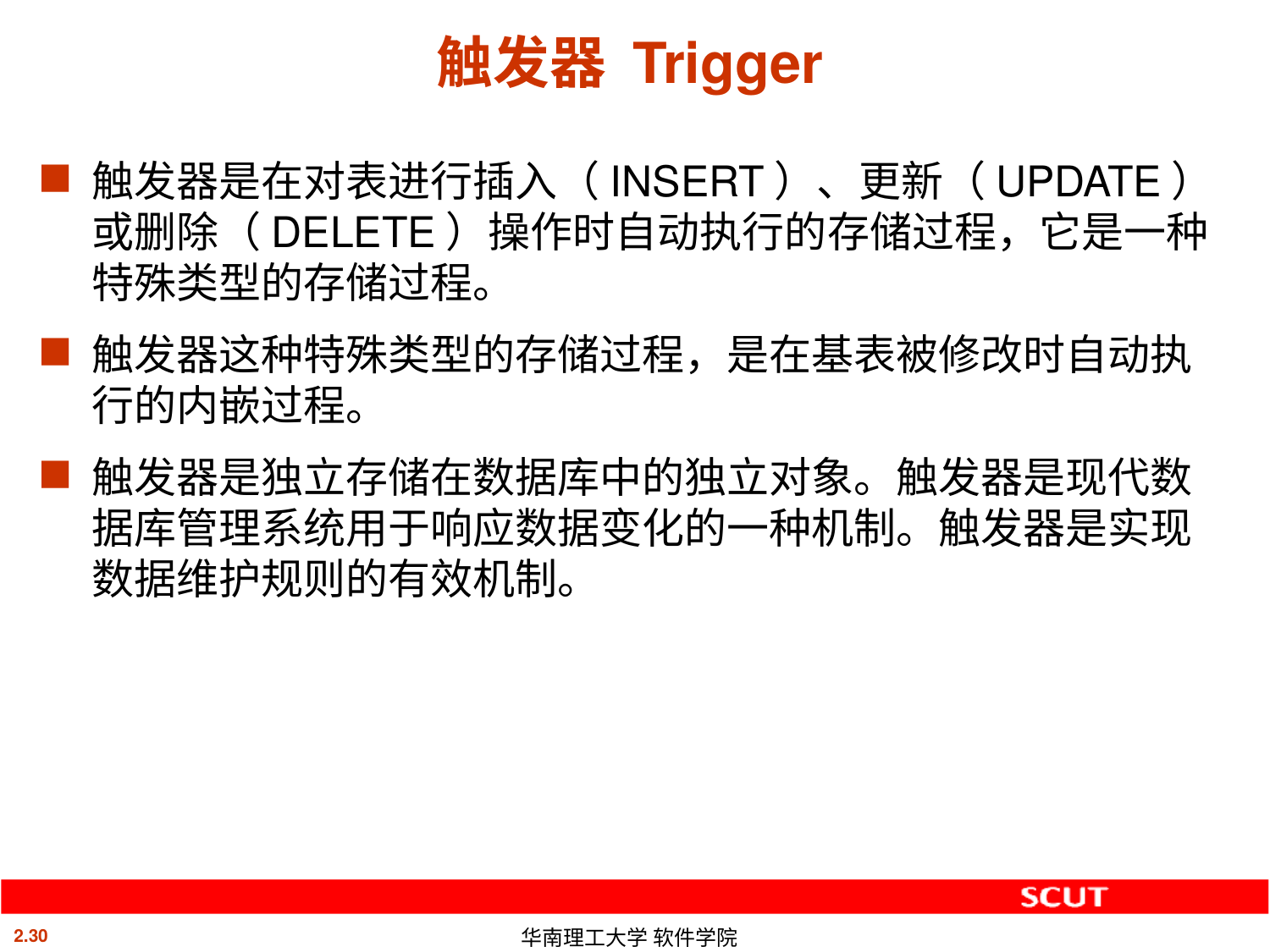

# 触发器 Trigger
触发器是在对表进行插入（INSERT）、更新（UPDATE）或删除（DELETE）操作时自动执行的存储过程，它是一种特殊类型的存储过程。
触发器这种特殊类型的存储过程，是在基表被修改时自动执行的内嵌过程。
触发器是独立存储在数据库中的独立对象。触发器是现代数据库管理系统用于响应数据变化的一种机制。触发器是实现数据维护规则的有效机制。